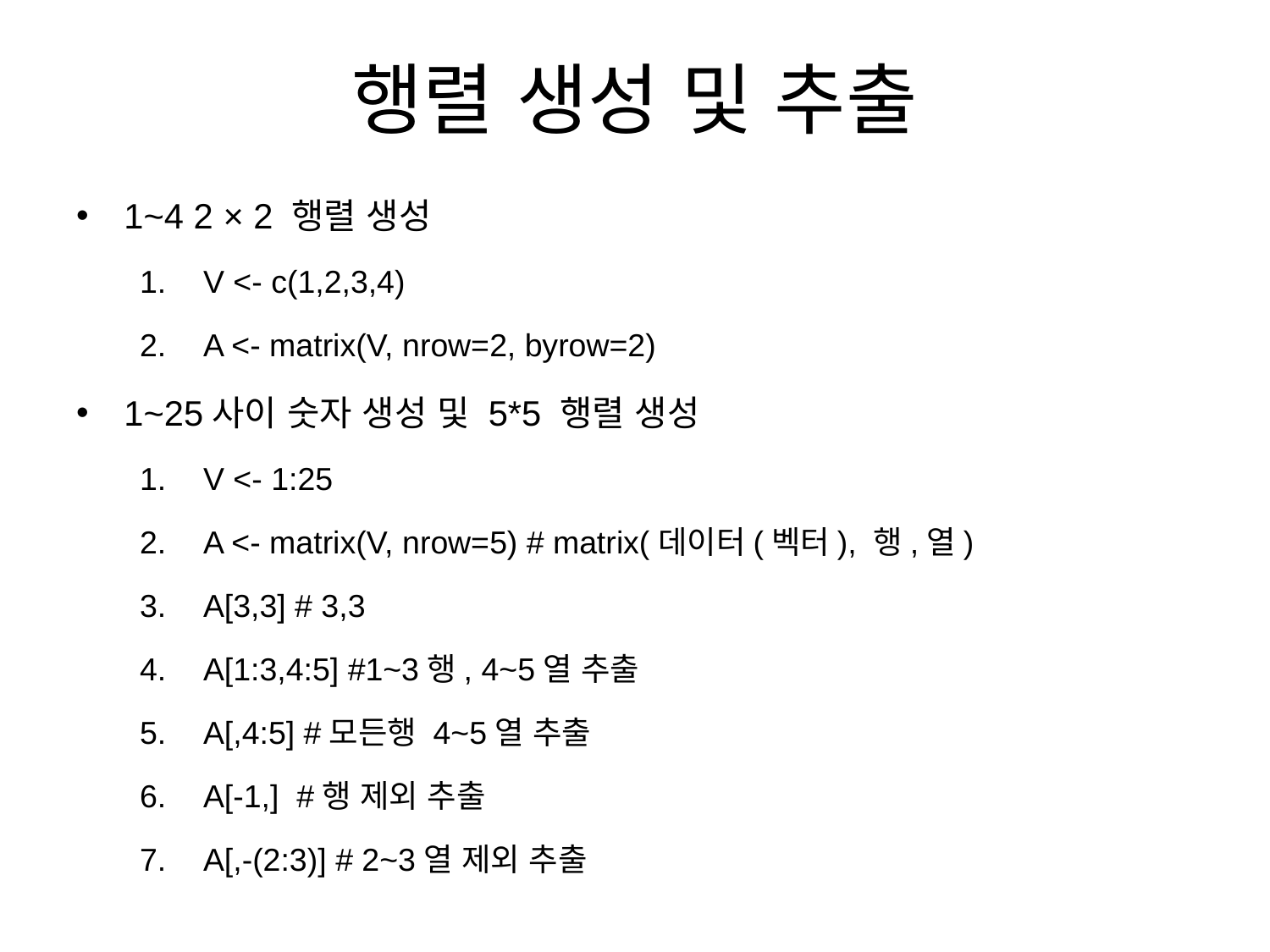

# 행렬 생성 및 추출
1~4 2 × 2 행렬 생성
V <- c(1,2,3,4)
A <- matrix(V, nrow=2, byrow=2)
1~25사이 숫자 생성 및 5*5 행렬 생성
V <- 1:25
A <- matrix(V, nrow=5) # matrix(데이터(벡터), 행,열)
A[3,3] # 3,3
A[1:3,4:5] #1~3행, 4~5열 추출
A[,4:5] #모든행 4~5열 추출
A[-1,]  #행 제외 추출
A[,-(2:3)] # 2~3열 제외 추출